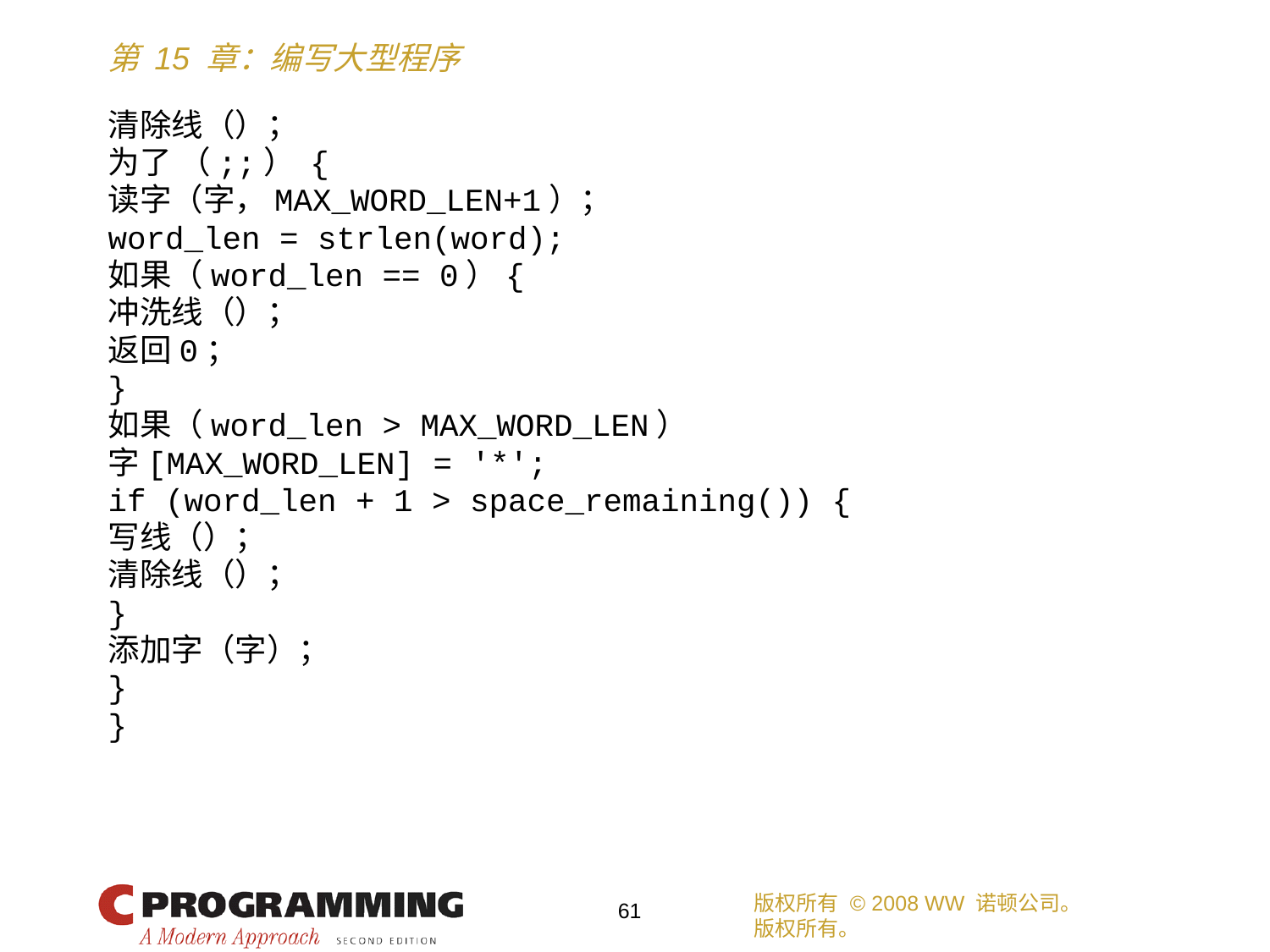

清除线（）；
为了 （;;） {
读字（字，MAX_WORD_LEN+1）；
word_len = strlen(word);
如果（word_len == 0）{
冲洗线（）；
返回0；
}
如果（word_len > MAX_WORD_LEN）
字[MAX_WORD_LEN] = '*';
if (word_len + 1 > space_remaining()) {
写线（）；
清除线（）；
}
添加字（字）；
}
}

版权所有 © 2008 WW 诺顿公司。
版权所有。
61